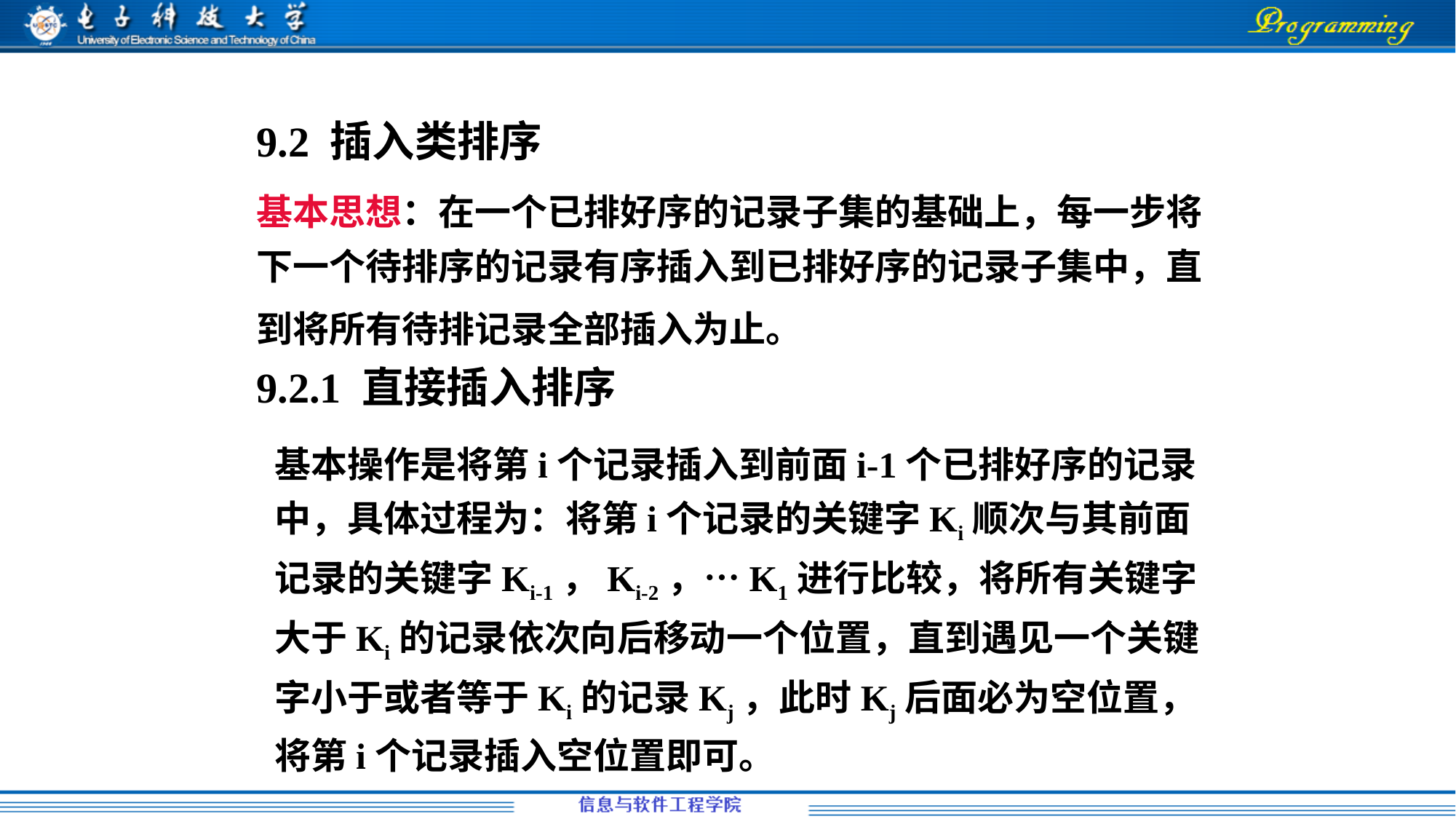

9.2 插入类排序
基本思想：在一个已排好序的记录子集的基础上，每一步将下一个待排序的记录有序插入到已排好序的记录子集中，直到将所有待排记录全部插入为止。
9.2.1 直接插入排序
基本操作是将第i个记录插入到前面i-1个已排好序的记录中，具体过程为：将第i个记录的关键字Ki顺次与其前面记录的关键字Ki-1，Ki-2，…K1进行比较，将所有关键字大于Ki的记录依次向后移动一个位置，直到遇见一个关键字小于或者等于Ki的记录Kj，此时Kj后面必为空位置，将第i个记录插入空位置即可。